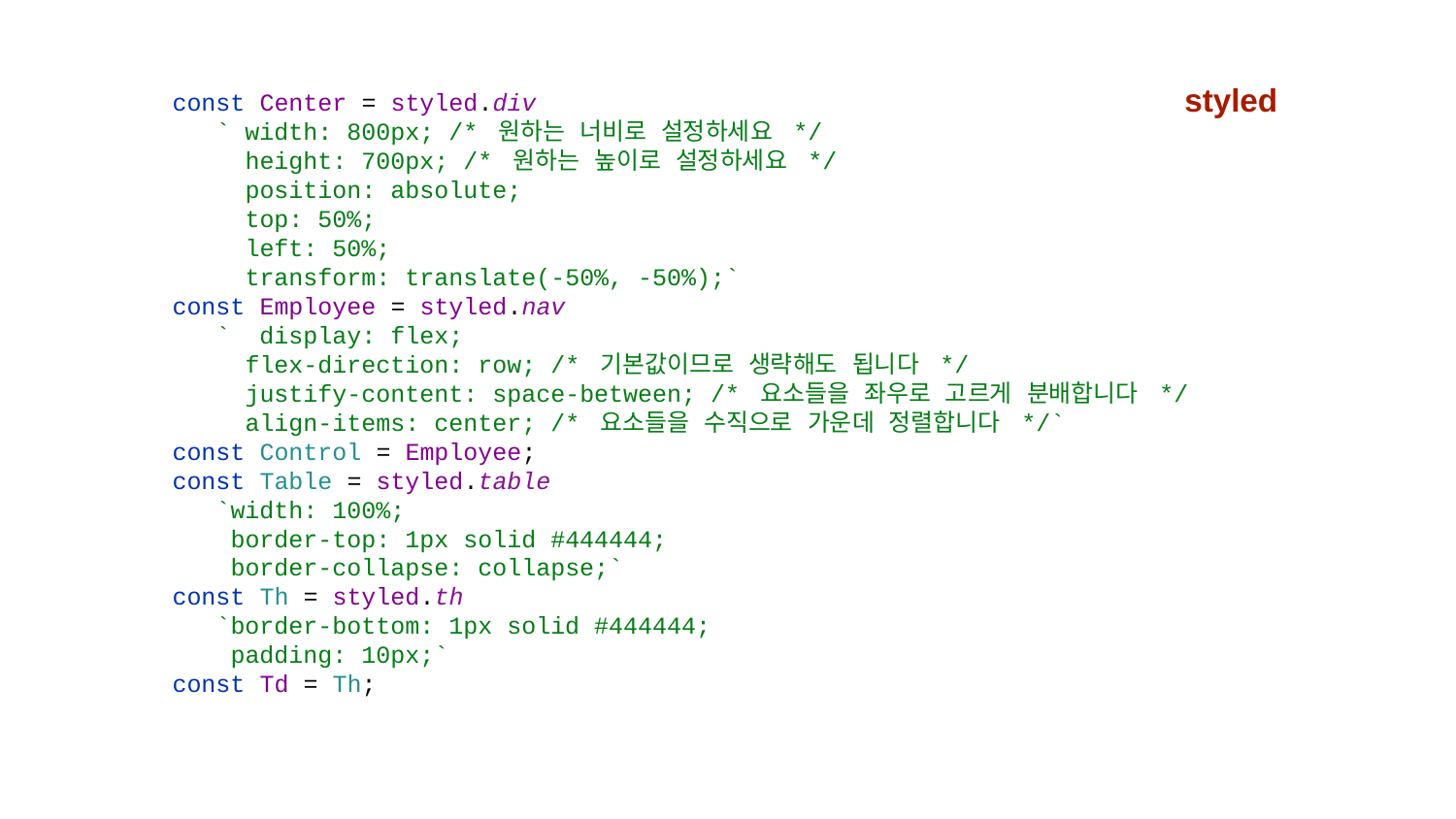

styled
const Center = styled.div
   ` width: 800px; /* 원하는 너비로 설정하세요 */
     height: 700px; /* 원하는 높이로 설정하세요 */
     position: absolute;
     top: 50%;
     left: 50%;
     transform: translate(-50%, -50%);`
const Employee = styled.nav
   `  display: flex;
     flex-direction: row; /* 기본값이므로 생략해도 됩니다 */
     justify-content: space-between; /* 요소들을 좌우로 고르게 분배합니다 */
     align-items: center; /* 요소들을 수직으로 가운데 정렬합니다 */`
const Control = Employee;
const Table = styled.table
   `width: 100%;
    border-top: 1px solid #444444;
    border-collapse: collapse;`
const Th = styled.th
   `border-bottom: 1px solid #444444;
    padding: 10px;`
const Td = Th;